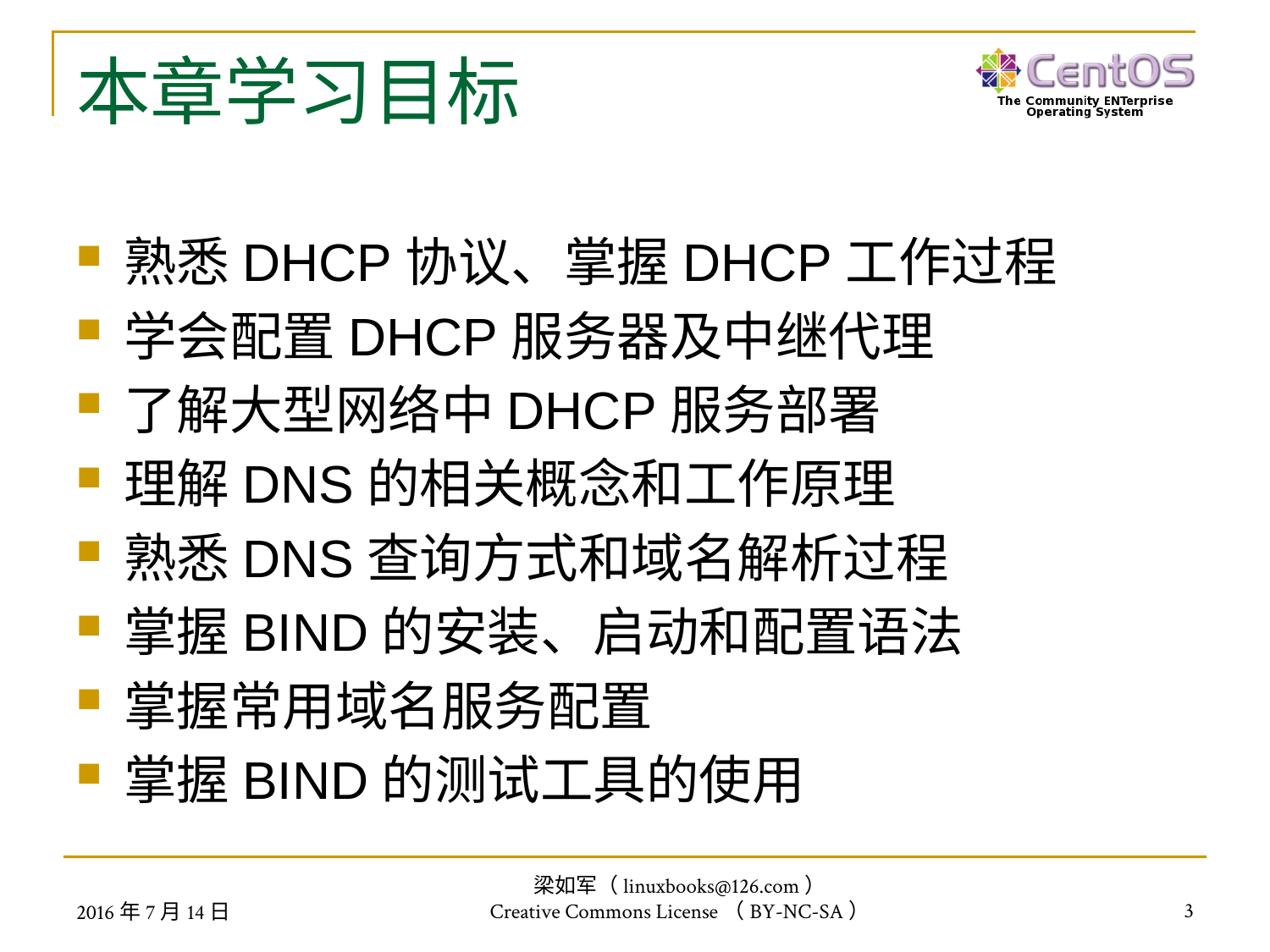

# 本章学习目标
熟悉DHCP协议、掌握DHCP工作过程
学会配置DHCP服务器及中继代理
了解大型网络中DHCP服务部署
理解DNS的相关概念和工作原理
熟悉DNS查询方式和域名解析过程
掌握BIND的安装、启动和配置语法
掌握常用域名服务配置
掌握BIND的测试工具的使用

梁如军（linuxbooks@126.com）
Creative Commons License（BY-NC-SA）
2016年7月14日
3